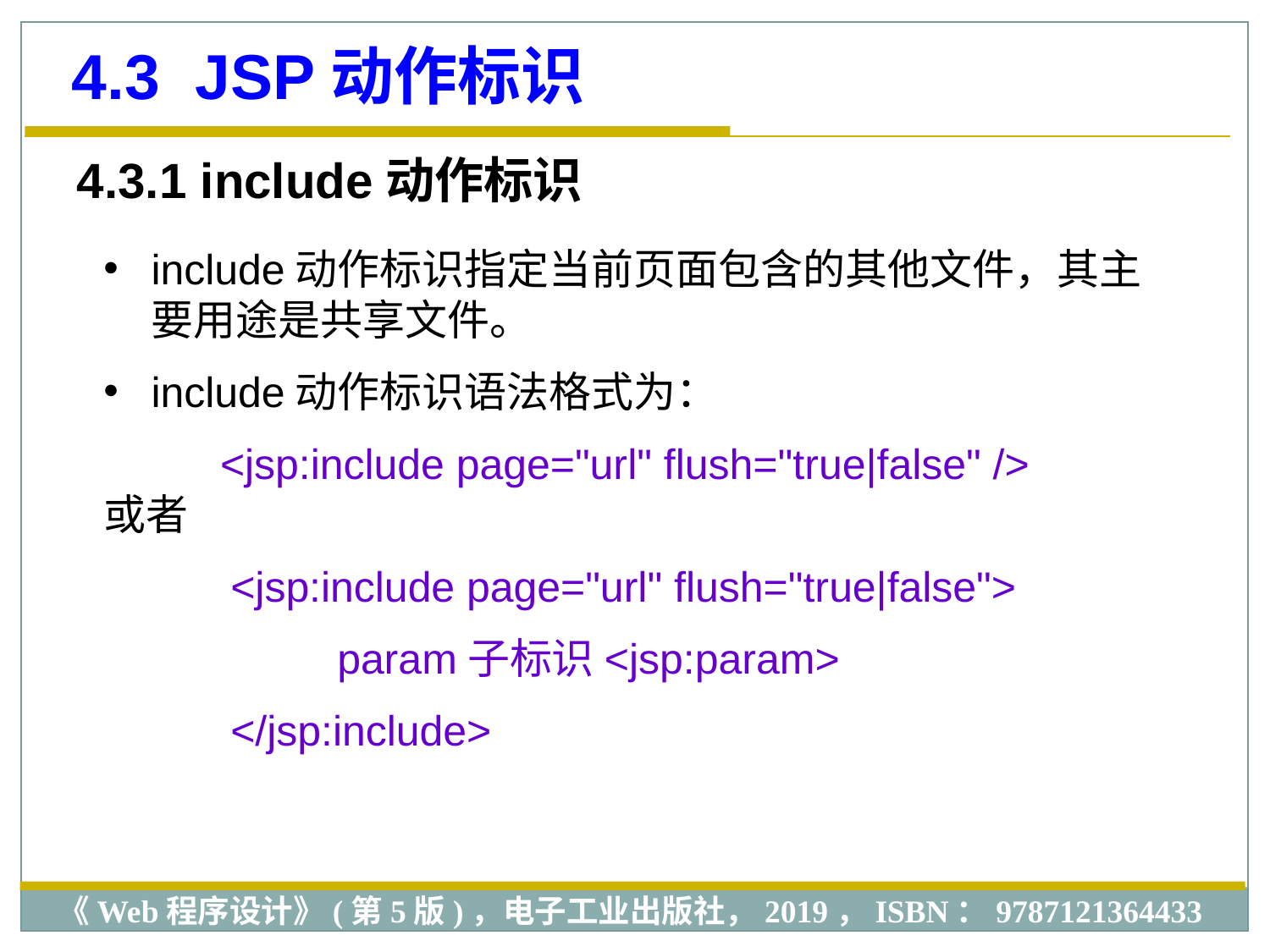

4.3  JSP动作标识
4.3.1 include动作标识
include动作标识指定当前页面包含的其他文件，其主要用途是共享文件。
include动作标识语法格式为：
<jsp:include page="url" flush="true|false" />
或者
<jsp:include page="url" flush="true|false">
         param子标识<jsp:param>
</jsp:include>